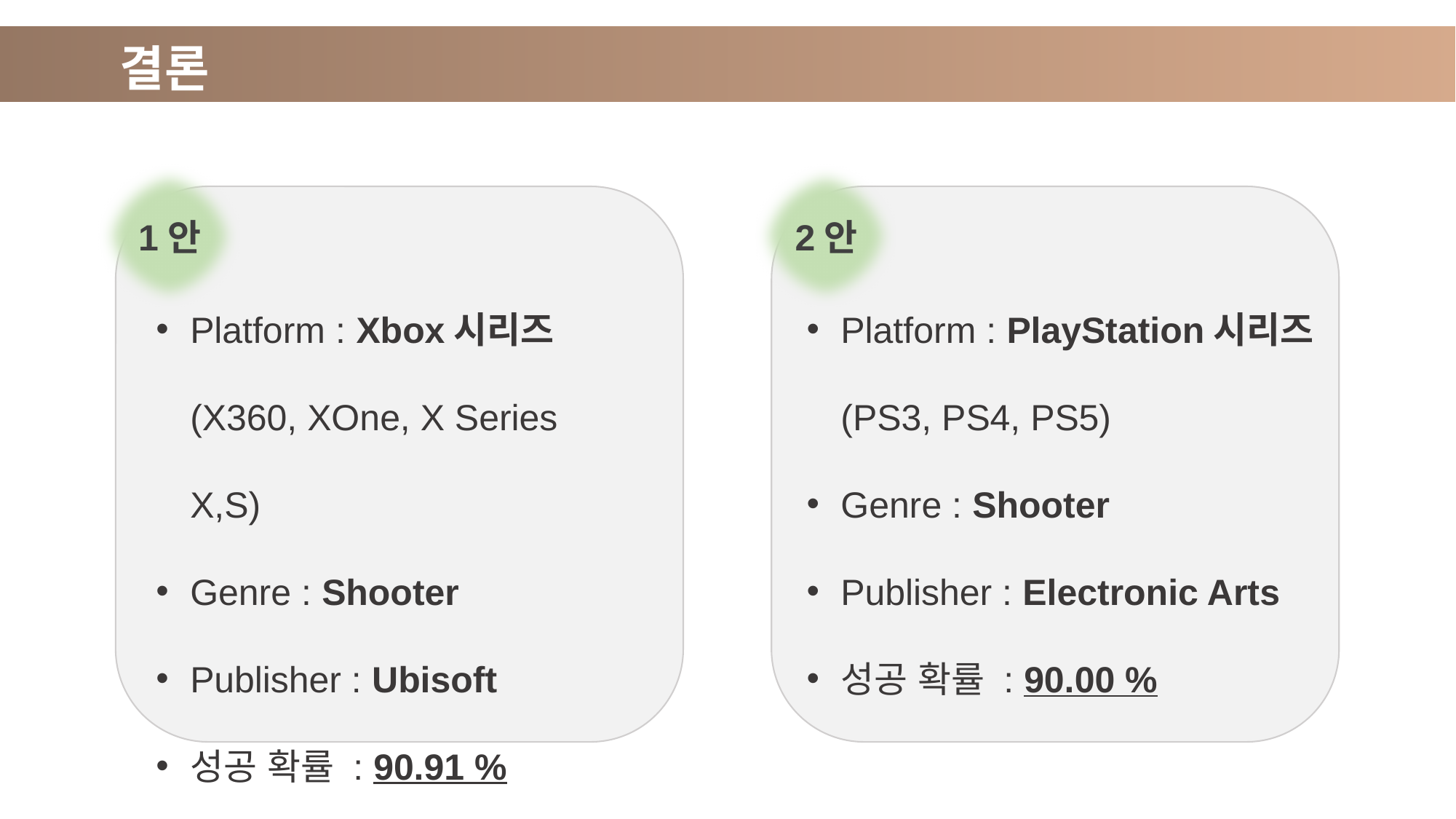

결론
1안
2안

Platform : Xbox시리즈 (X360, XOne, X Series X,S)
Genre : Shooter
Publisher : Ubisoft
성공 확률 : 90.91 %
Platform : PlayStation시리즈 (PS3, PS4, PS5)
Genre : Shooter
Publisher : Electronic Arts
성공 확률 : 90.00 %